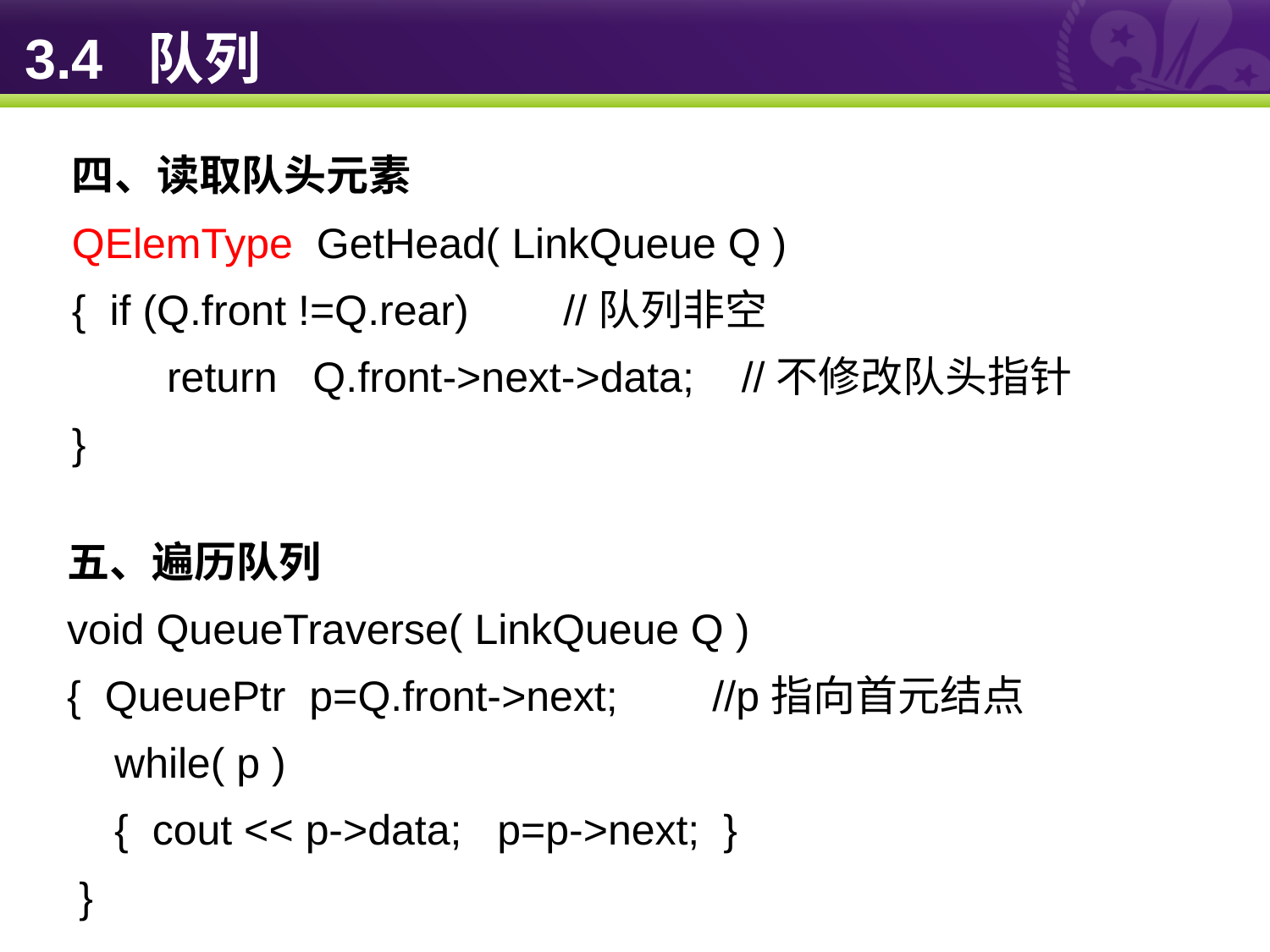

# 3.4  队列
四、读取队头元素
QElemType  GetHead( LinkQueue Q )
{  if (Q.front !=Q.rear)        //队列非空
        return   Q.front->next->data;    //不修改队头指针
}
五、遍历队列
void QueueTraverse( LinkQueue Q )
{  QueuePtr  p=Q.front->next;        //p指向首元结点
    while( p )
    {  cout << p->data;   p=p->next;  }
 }